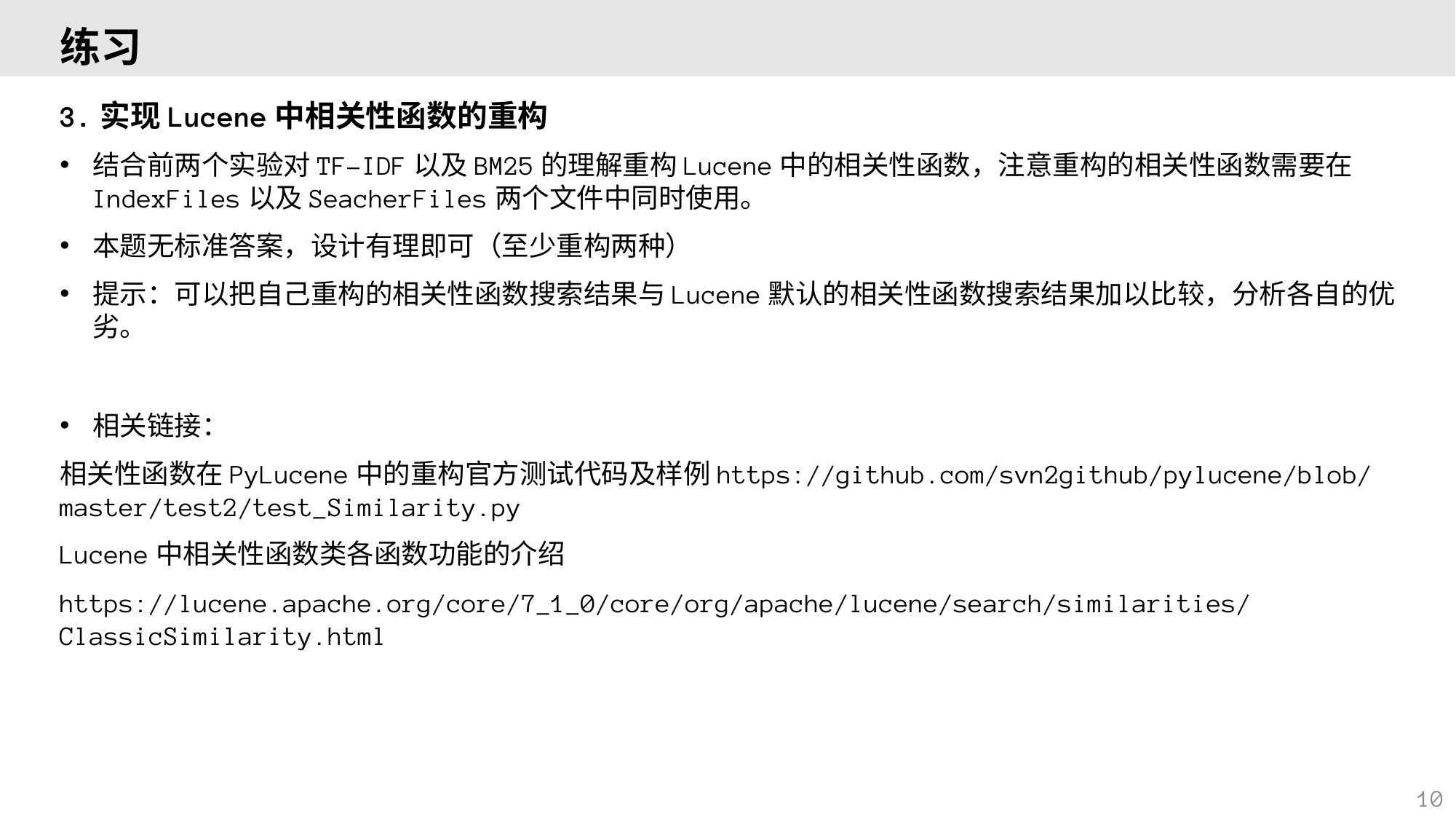

# 练习
3.实现Lucene中相关性函数的重构
结合前两个实验对TF-IDF以及BM25的理解重构Lucene中的相关性函数，注意重构的相关性函数需要在IndexFiles以及SeacherFiles两个文件中同时使用。
本题无标准答案，设计有理即可（至少重构两种）
提示：可以把自己重构的相关性函数搜索结果与Lucene默认的相关性函数搜索结果加以比较，分析各自的优劣。

相关链接：
相关性函数在PyLucene中的重构官方测试代码及样例https://github.com/svn2github/pylucene/blob/master/test2/test_Similarity.py
Lucene中相关性函数类各函数功能的介绍
https://lucene.apache.org/core/7_1_0/core/org/apache/lucene/search/similarities/ClassicSimilarity.html

10